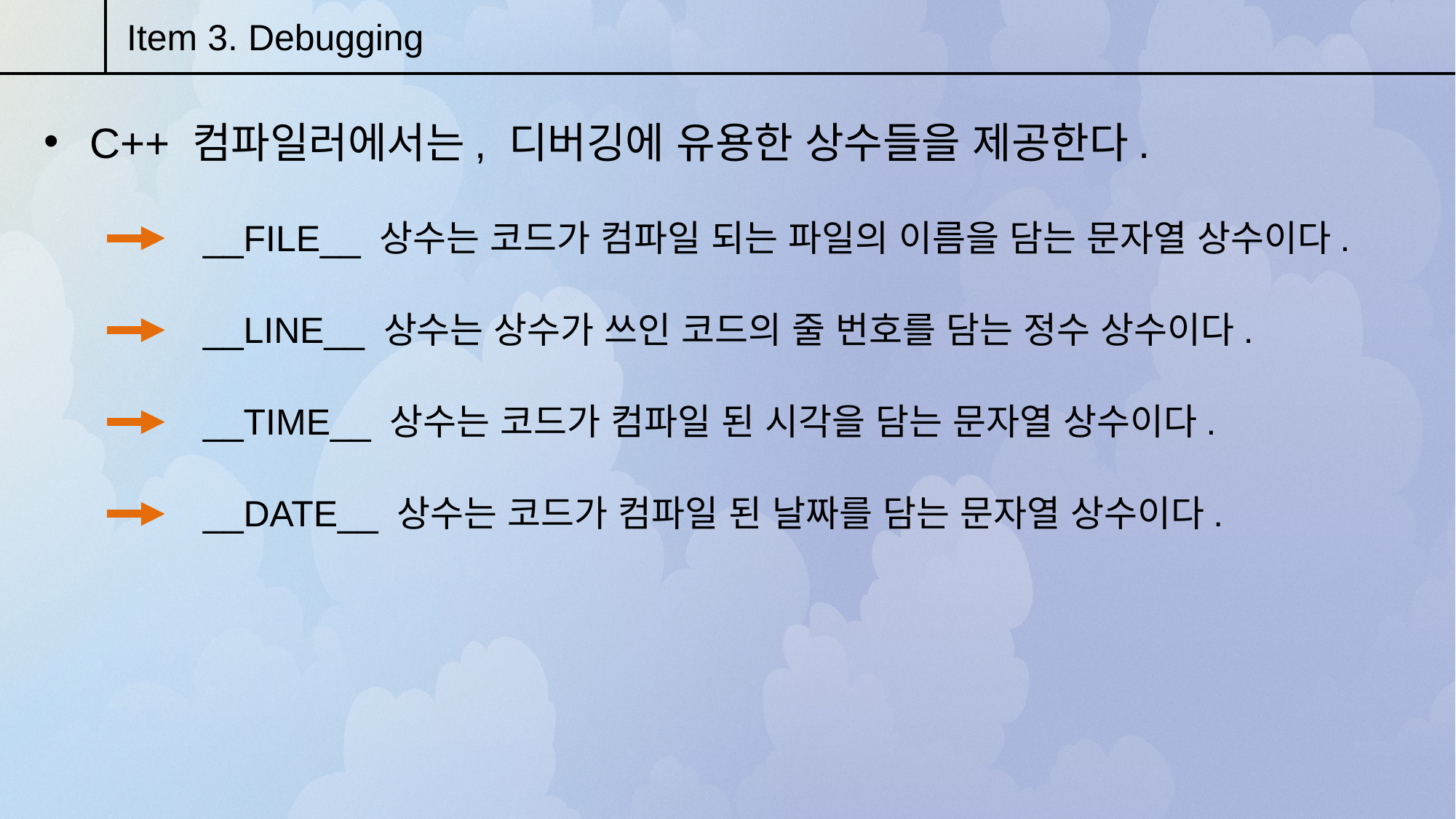

Item 3. Debugging
 C++ 컴파일러에서는, 디버깅에 유용한 상수들을 제공한다.
__FILE__ 상수는 코드가 컴파일 되는 파일의 이름을 담는 문자열 상수이다.
__LINE__ 상수는 상수가 쓰인 코드의 줄 번호를 담는 정수 상수이다.
__TIME__ 상수는 코드가 컴파일 된 시각을 담는 문자열 상수이다.
__DATE__ 상수는 코드가 컴파일 된 날짜를 담는 문자열 상수이다.